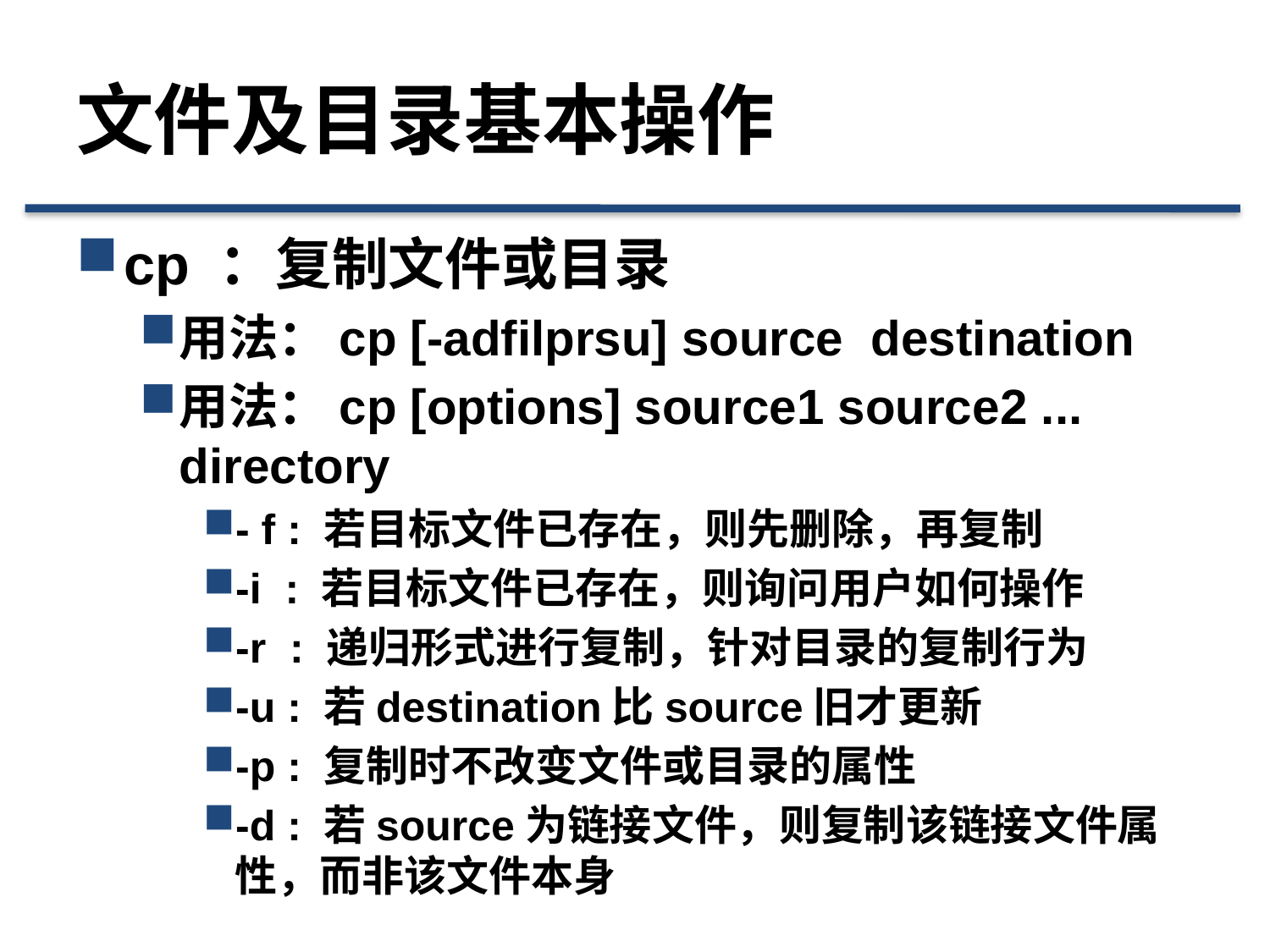

# 文件及目录基本操作
cp ：复制文件或目录
用法：cp [-adfilprsu] source  destination
用法：cp [options] source1 source2 ... directory
- f : 若目标文件已存在，则先删除，再复制
-i  : 若目标文件已存在，则询问用户如何操作
-r  : 递归形式进行复制，针对目录的复制行为
-u : 若destination比source旧才更新
-p : 复制时不改变文件或目录的属性
-d : 若source为链接文件，则复制该链接文件属性，而非该文件本身